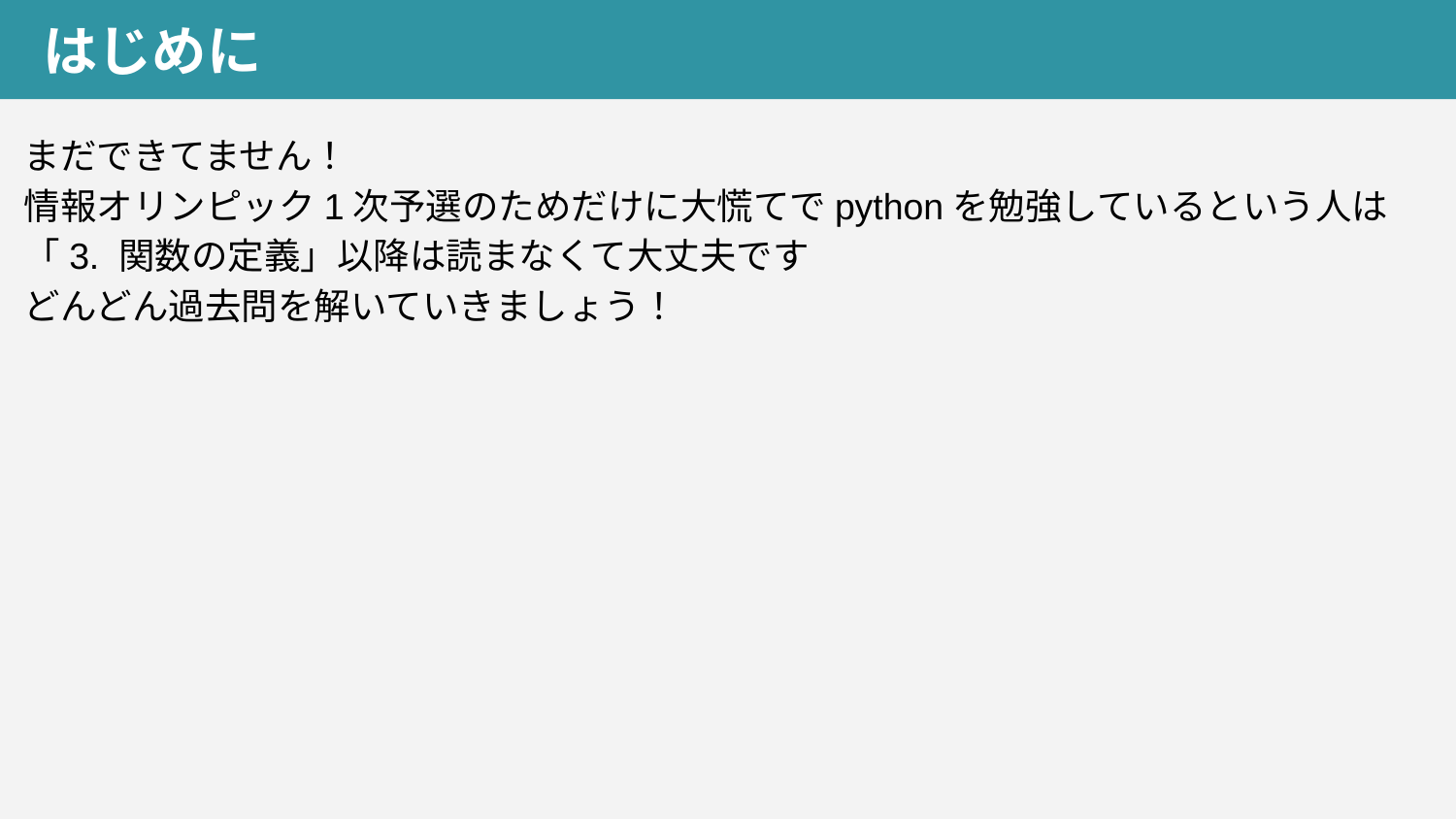

はじめに
まだできてません！
情報オリンピック1次予選のためだけに大慌てでpythonを勉強しているという人は
「3. 関数の定義」以降は読まなくて大丈夫です
どんどん過去問を解いていきましょう！